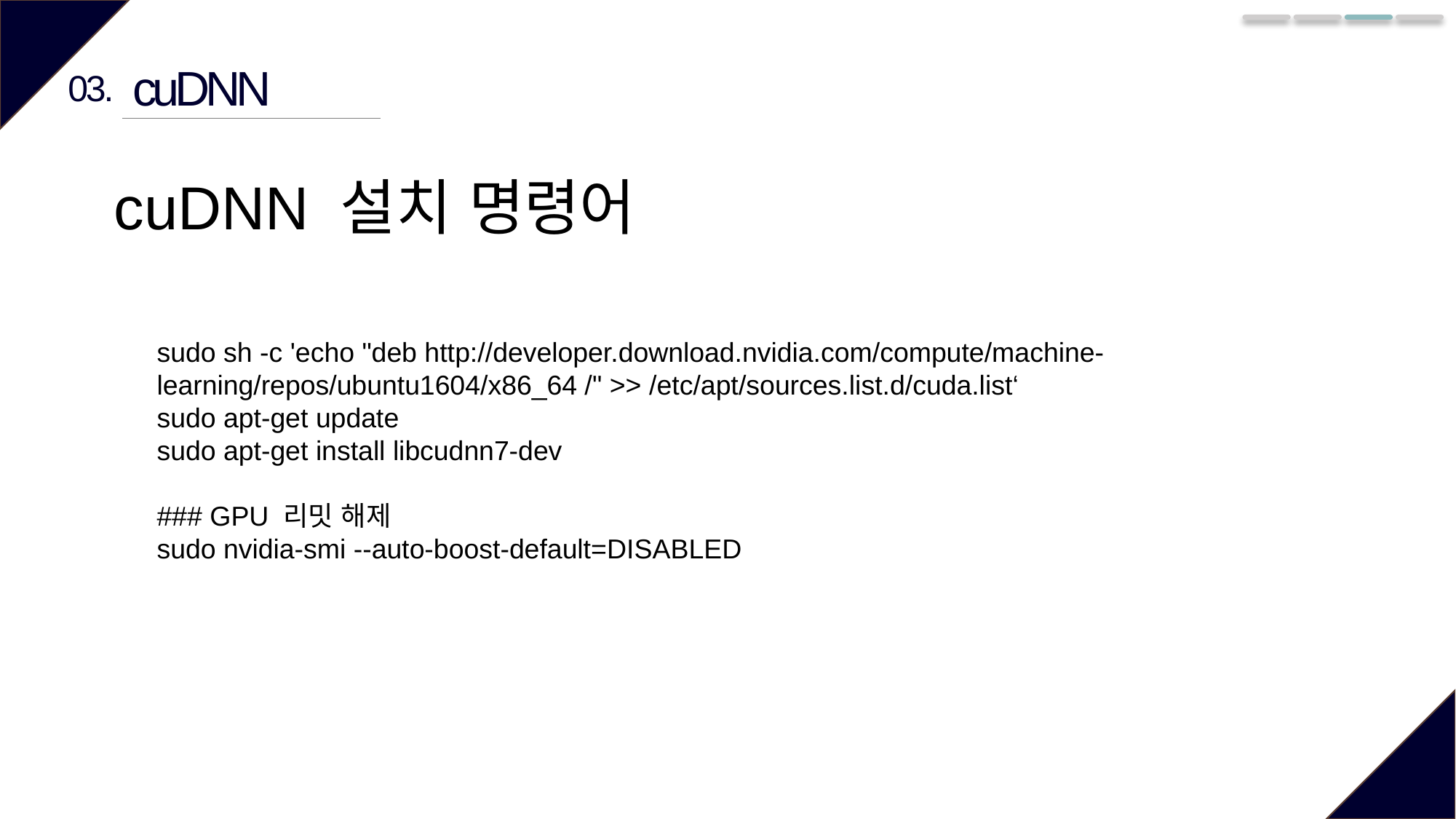

cuDNN
03.
cuDNN 설치 명령어
sudo sh -c 'echo "deb http://developer.download.nvidia.com/compute/machine-learning/repos/ubuntu1604/x86_64 /" >> /etc/apt/sources.list.d/cuda.list‘
sudo apt-get update
sudo apt-get install libcudnn7-dev

### GPU 리밋 해제
sudo nvidia-smi --auto-boost-default=DISABLED